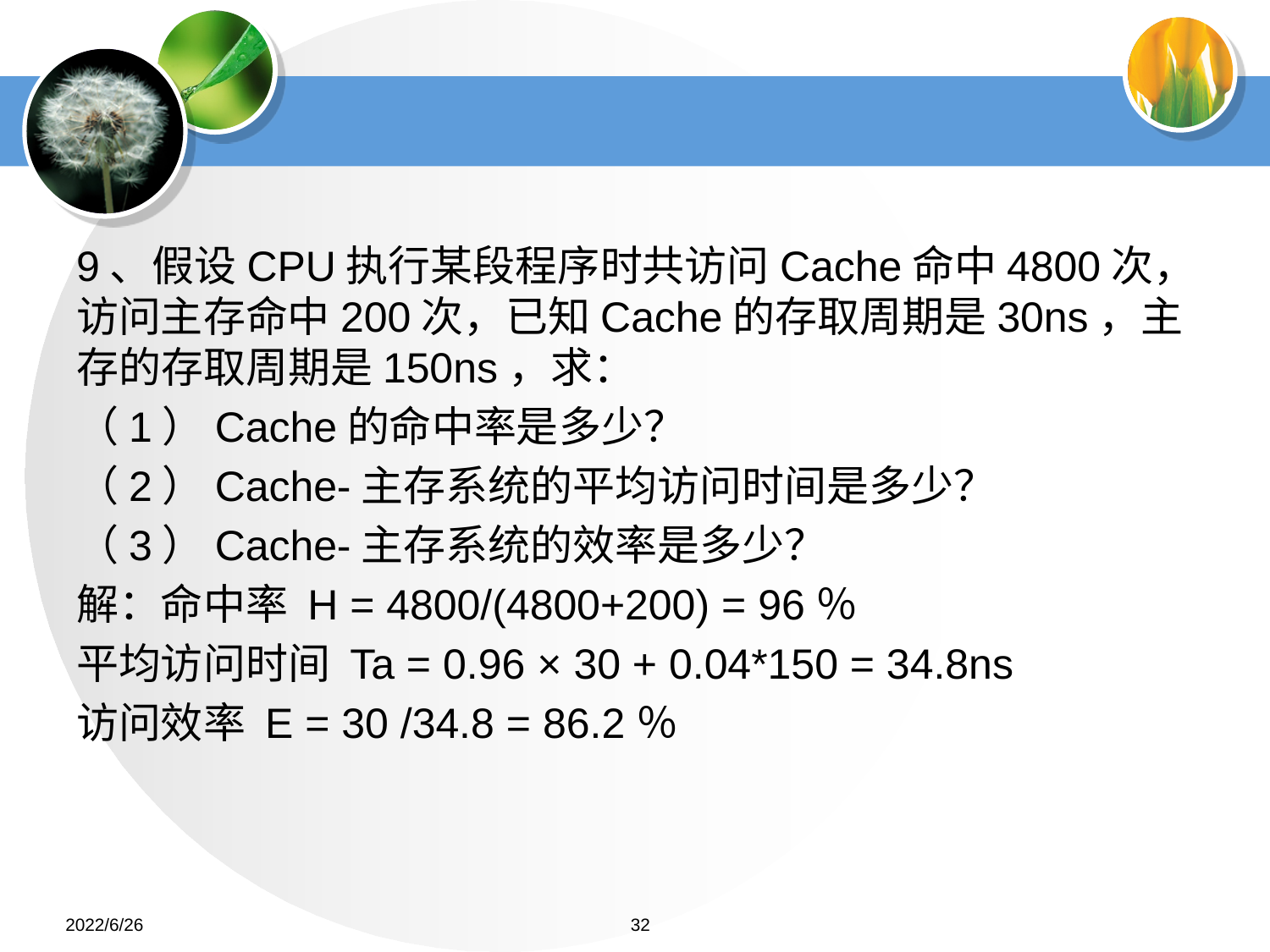

#
9、假设CPU执行某段程序时共访问Cache命中4800次，访问主存命中200次，已知Cache的存取周期是30ns，主存的存取周期是150ns，求：
（1）Cache的命中率是多少？
（2）Cache-主存系统的平均访问时间是多少？
（3）Cache-主存系统的效率是多少？
解：命中率 H = 4800/(4800+200) = 96％
平均访问时间 Ta = 0.96 × 30 + 0.04*150 = 34.8ns
访问效率 E = 30 /34.8 = 86.2％
2022/6/26
32